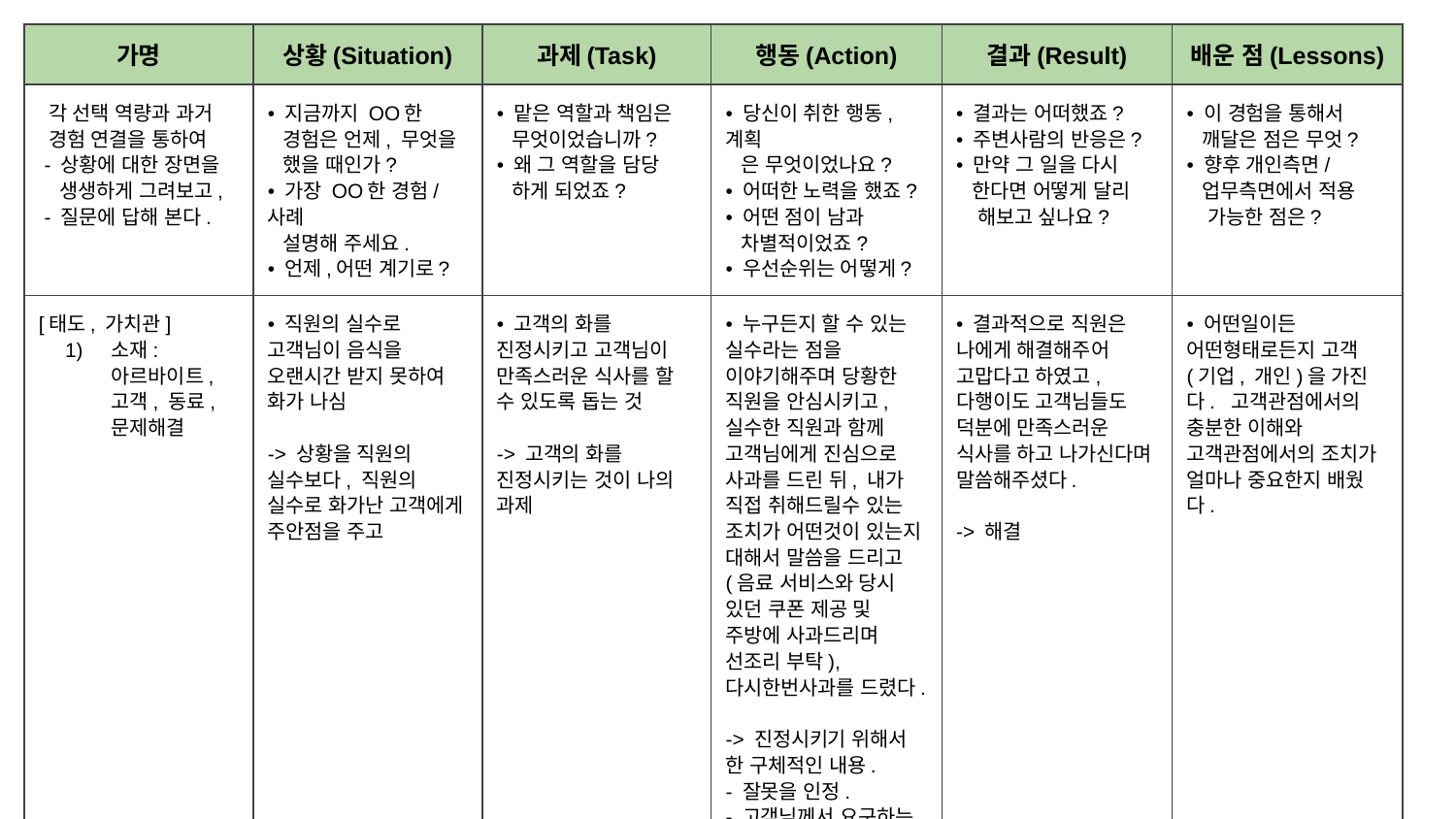

| 가명 | 상황(Situation) | 과제(Task) | 행동(Action) | 결과(Result) | 배운 점(Lessons) |
| --- | --- | --- | --- | --- | --- |
| 각 선택 역량과 과거 경험 연결을 통하여 - 상황에 대한 장면을 생생하게 그려보고, - 질문에 답해 본다. | • 지금까지 OO한 경험은 언제, 무엇을 했을 때인가? • 가장 OO한 경험/사례 설명해 주세요. • 언제,어떤 계기로? | • 맡은 역할과 책임은 무엇이었습니까? • 왜 그 역할을 담당 하게 되었죠? | • 당신이 취한 행동,계획 은 무엇이었나요? • 어떠한 노력을 했죠? • 어떤 점이 남과 차별적이었죠? • 우선순위는 어떻게? | • 결과는 어떠했죠? • 주변사람의 반응은? • 만약 그 일을 다시 한다면 어떻게 달리 해보고 싶나요? | • 이 경험을 통해서 깨달은 점은 무엇? • 향후 개인측면/ 업무측면에서 적용 가능한 점은? |
| [태도, 가치관] 소재: 아르바이트, 고객, 동료, 문제해결 | • 직원의 실수로 고객님이 음식을 오랜시간 받지 못하여 화가 나심 -> 상황을 직원의 실수보다, 직원의 실수로 화가난 고객에게 주안점을 주고 | • 고객의 화를 진정시키고 고객님이 만족스러운 식사를 할 수 있도록 돕는 것 -> 고객의 화를 진정시키는 것이 나의 과제 | • 누구든지 할 수 있는 실수라는 점을 이야기해주며 당황한 직원을 안심시키고, 실수한 직원과 함께 고객님에게 진심으로 사과를 드린 뒤, 내가 직접 취해드릴수 있는 조치가 어떤것이 있는지 대해서 말씀을 드리고(음료 서비스와 당시 있던 쿠폰 제공 및 주방에 사과드리며 선조리 부탁), 다시한번사과를 드렸다. -> 진정시키기 위해서 한 구체적인 내용. - 잘못을 인정. - 고객님께서 요구하는 방안을 경청 - 현실적으로 가능한 방안을 제안 | • 결과적으로 직원은 나에게 해결해주어 고맙다고 하였고, 다행이도 고객님들도 덕분에 만족스러운 식사를 하고 나가신다며 말씀해주셨다. -> 해결 | • 어떤일이든 어떤형태로든지 고객(기업, 개인)을 가진다. 고객관점에서의 충분한 이해와 고객관점에서의 조치가 얼마나 중요한지 배웠다. |
| [태도, 가치관] 소재: 글루온, 인턴, 영업 |  |  |  |  |  |
| [기술, 역량] HTML/CSS에 대한 이해도가 높으신 분 | 프론트엔드 개발에 관심이 생겼고, 해당 직무에서 활발히 사용되는 기술스택을 위한 기초지식이 필요함 | html/css 기초에 대한 충분한 이해 | 수많은 무료 유튜브 강의들 중 나에게 맞는 강의를 찾아 우선 수강했다. 수강을 하면서도 궁금증이 해결되지 않았던 부분은 따로 메모를해 공식사이트를 참고하는 등 추가적인 정보수집을 하였다. 또한 쌓은 지식을 바탕으로 할 수 있는 미니 프로젝트 강의를 구입해 구현해보았다. -> html/css 관련 강의 00시간 학습 그 중에서 가장 도움이 되는 것은 00과목 그것을 바탕으로 미니(토이)프로젝트 진행 / 주제는 00 ~~~ | 기초 중의 기초인 부분을 확실하게 집고 넘어가려다보니 기본적으로 알아야할 용어들에 대해서 많이 찾아보고 알 수 있게 되었다. 또한 비전공자로 학습방향성을 잡는데 많이 막막했지만, 직접 학습경험을 해보니 어느정도 방향성이 잡히기도 했다. | 내가 원하는 자료를 찾기위한 구글링 방법과 웹사이트를 알게 되었다. 한가지에 대한 같지만 다양한 방식으로 풀어 설명한 것들이 있었고, 이것을 내가 이해할 수 있도록 재편집하는 방법에 대해서 배울 수 있었다. 앞으로 새로운 기술스택을 학습을 하는데 있어서 많은 도움이 될 것이다. |